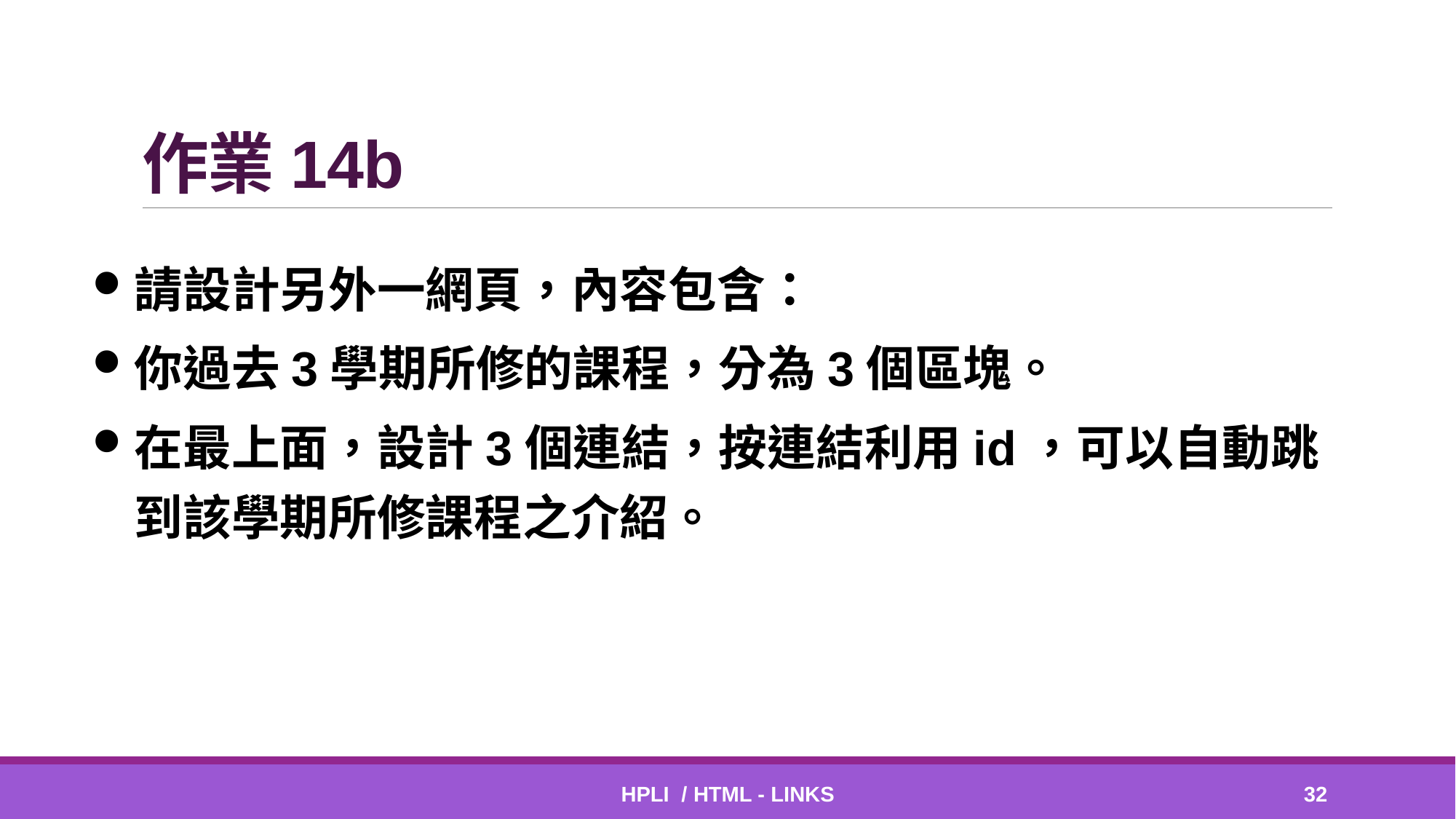

# 作業14b
請設計另外一網頁，內容包含：
你過去3學期所修的課程，分為3個區塊。
在最上面，設計3個連結，按連結利用id，可以自動跳到該學期所修課程之介紹。
HPLI  / HTML - Links
32